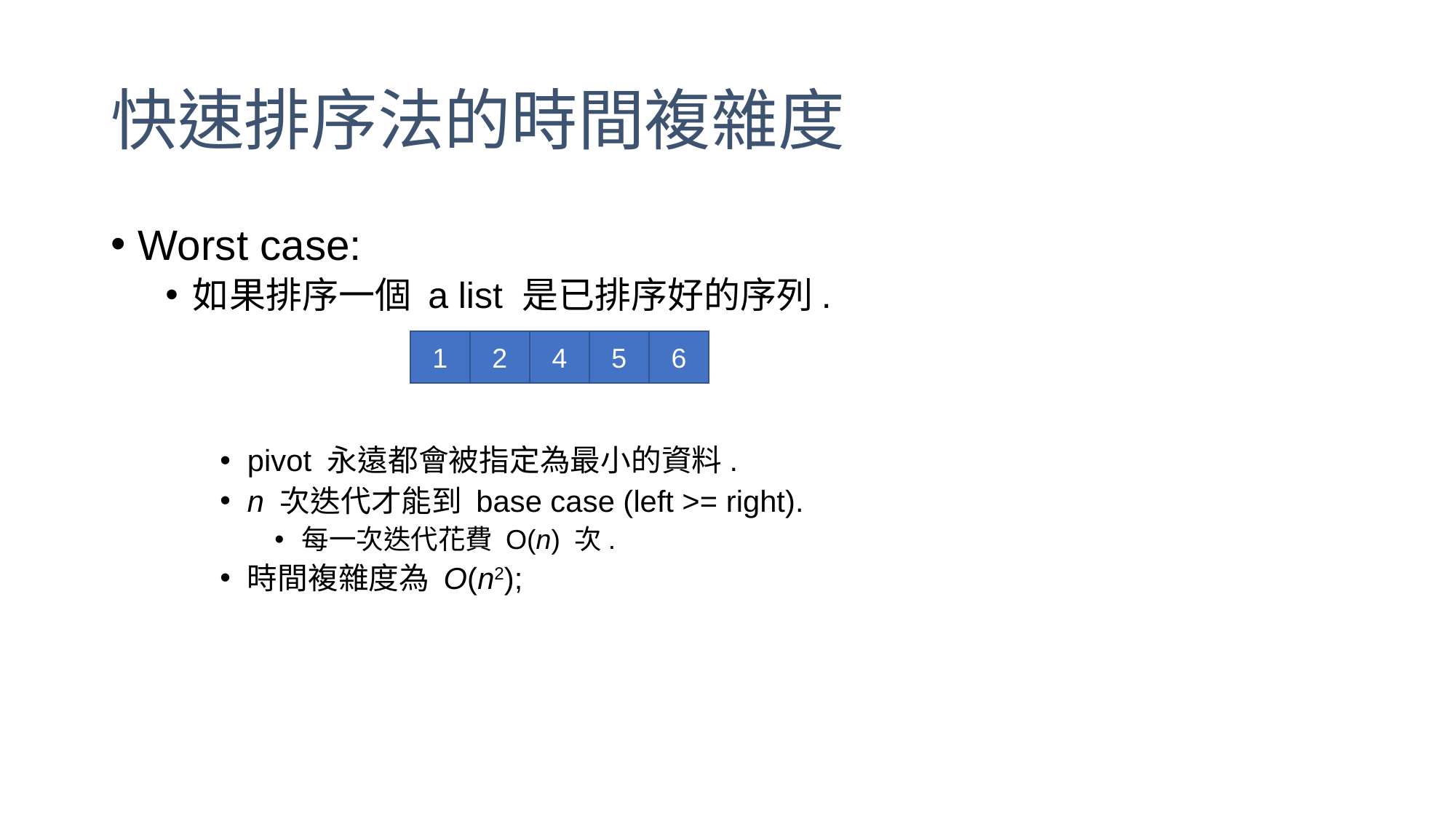

# 快速排序法的時間複雜度
Worst case:
如果排序一個 a list 是已排序好的序列.

pivot 永遠都會被指定為最小的資料.
n 次迭代才能到 base case (left >= right).
每一次迭代花費 O(n) 次.
時間複雜度為 O(n2);

1
2
4
5
6